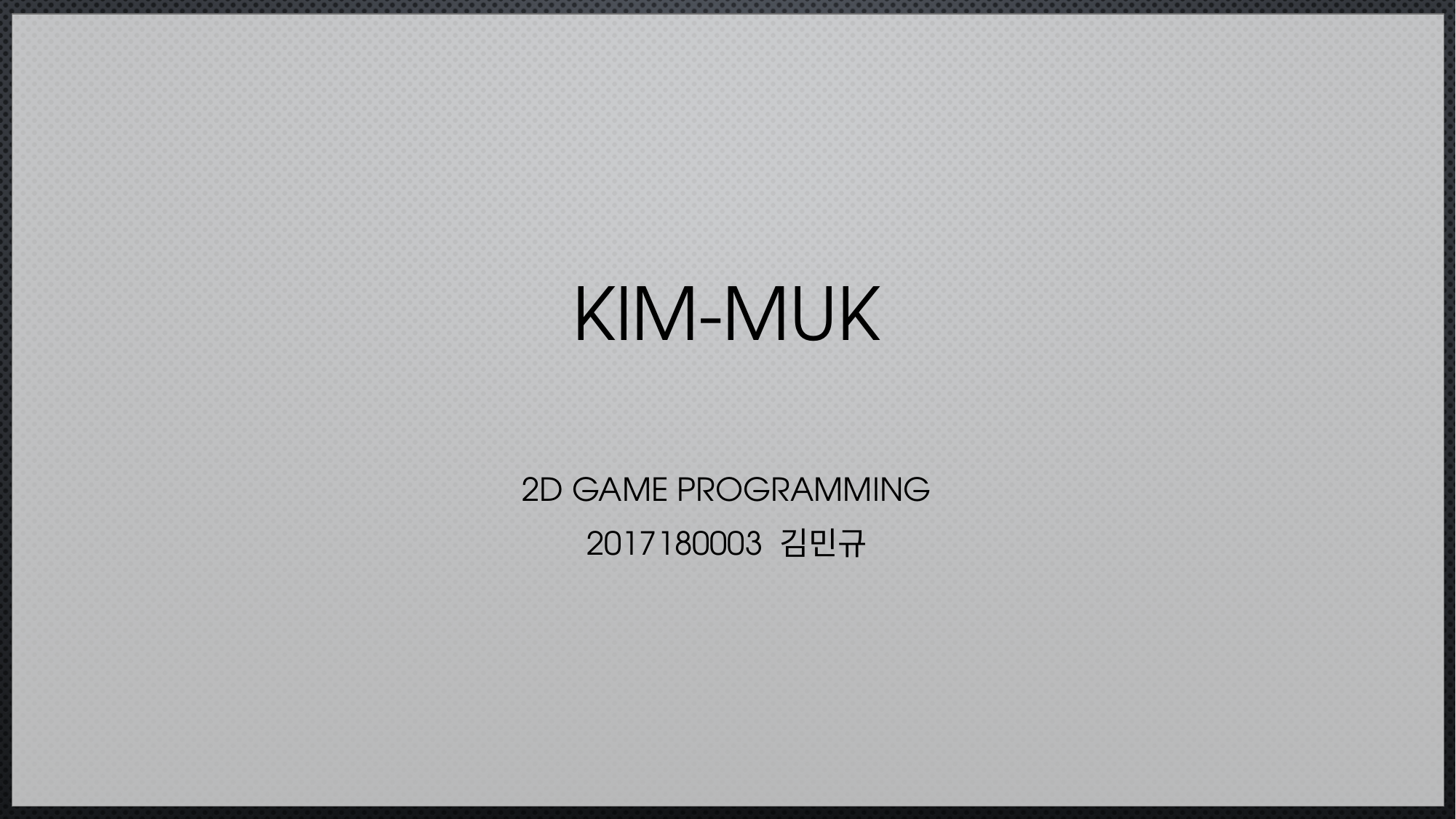

# Kim-MUK
2D Game Programming
2017180003 김민규